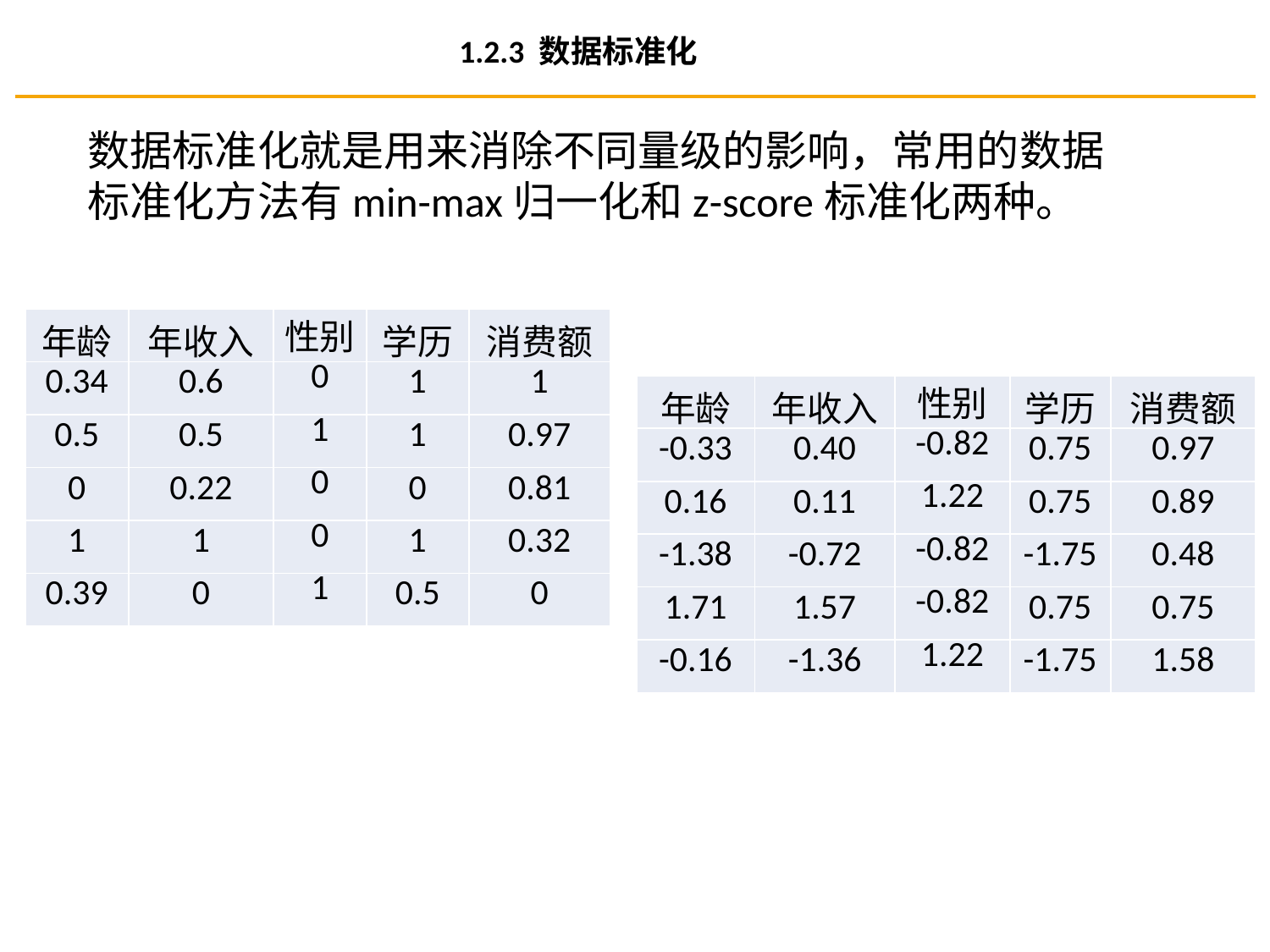

1.2.3 数据标准化
数据标准化就是用来消除不同量级的影响，常用的数据标准化方法有min-max归一化和z-score标准化两种。
| 年龄 | 年收入 | 性别 | 学历 | 消费额 |
| --- | --- | --- | --- | --- |
| 0.34 | 0.6 | 0 | 1 | 1 |
| 0.5 | 0.5 | 1 | 1 | 0.97 |
| 0 | 0.22 | 0 | 0 | 0.81 |
| 1 | 1 | 0 | 1 | 0.32 |
| 0.39 | 0 | 1 | 0.5 | 0 |
| 年龄 | 年收入 | 性别 | 学历 | 消费额 |
| --- | --- | --- | --- | --- |
| -0.33 | 0.40 | -0.82 | 0.75 | 0.97 |
| 0.16 | 0.11 | 1.22 | 0.75 | 0.89 |
| -1.38 | -0.72 | -0.82 | -1.75 | 0.48 |
| 1.71 | 1.57 | -0.82 | 0.75 | 0.75 |
| -0.16 | -1.36 | 1.22 | -1.75 | 1.58 |